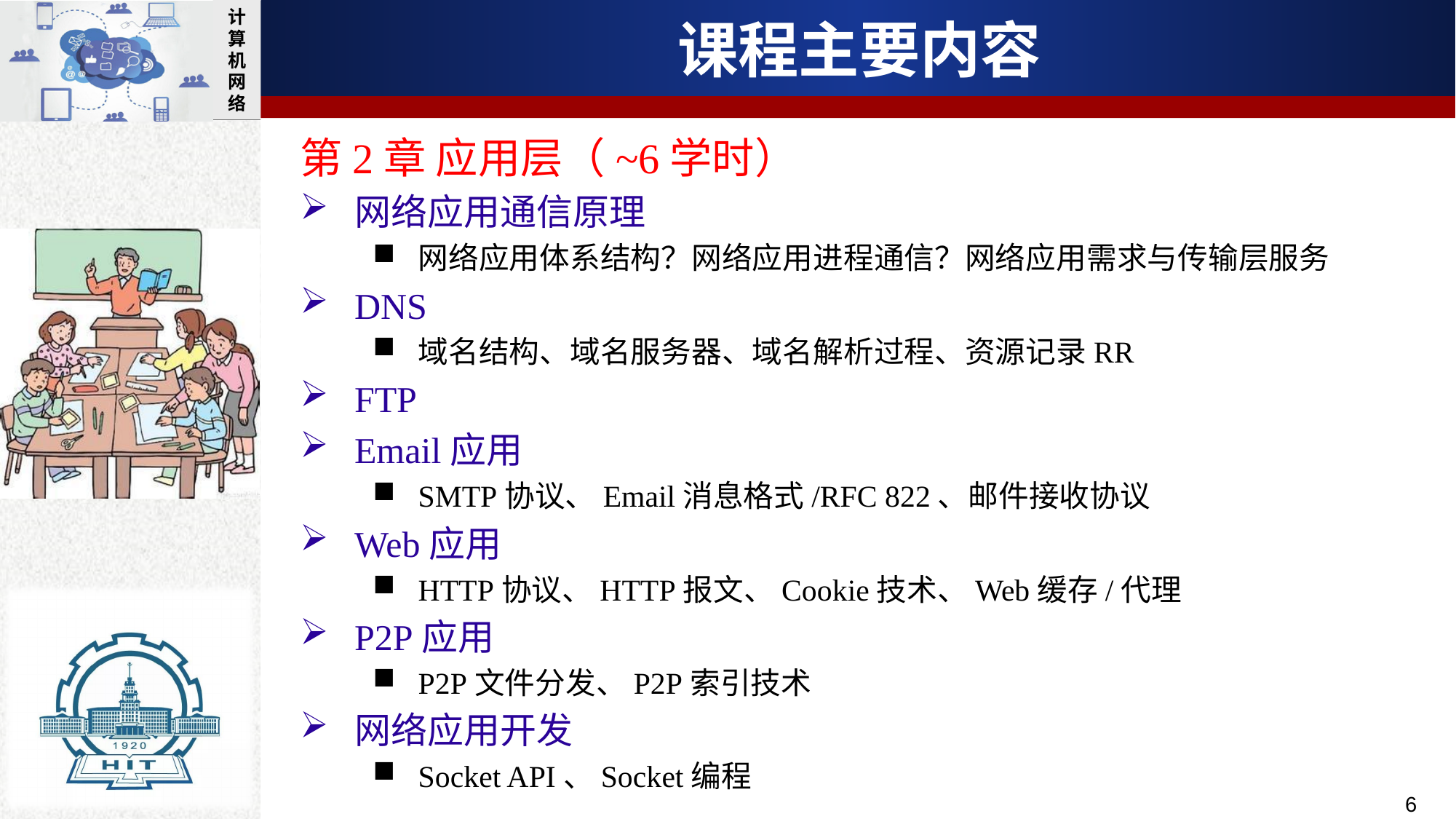

# 课程主要内容
第2章 应用层（~6学时）
网络应用通信原理
网络应用体系结构？网络应用进程通信？网络应用需求与传输层服务
DNS
域名结构、域名服务器、域名解析过程、资源记录RR
FTP
Email应用
SMTP协议、Email消息格式/RFC 822、邮件接收协议
Web应用
HTTP协议、HTTP报文、Cookie技术、Web缓存/代理
P2P应用
P2P文件分发、P2P索引技术
网络应用开发
Socket API、Socket编程
6